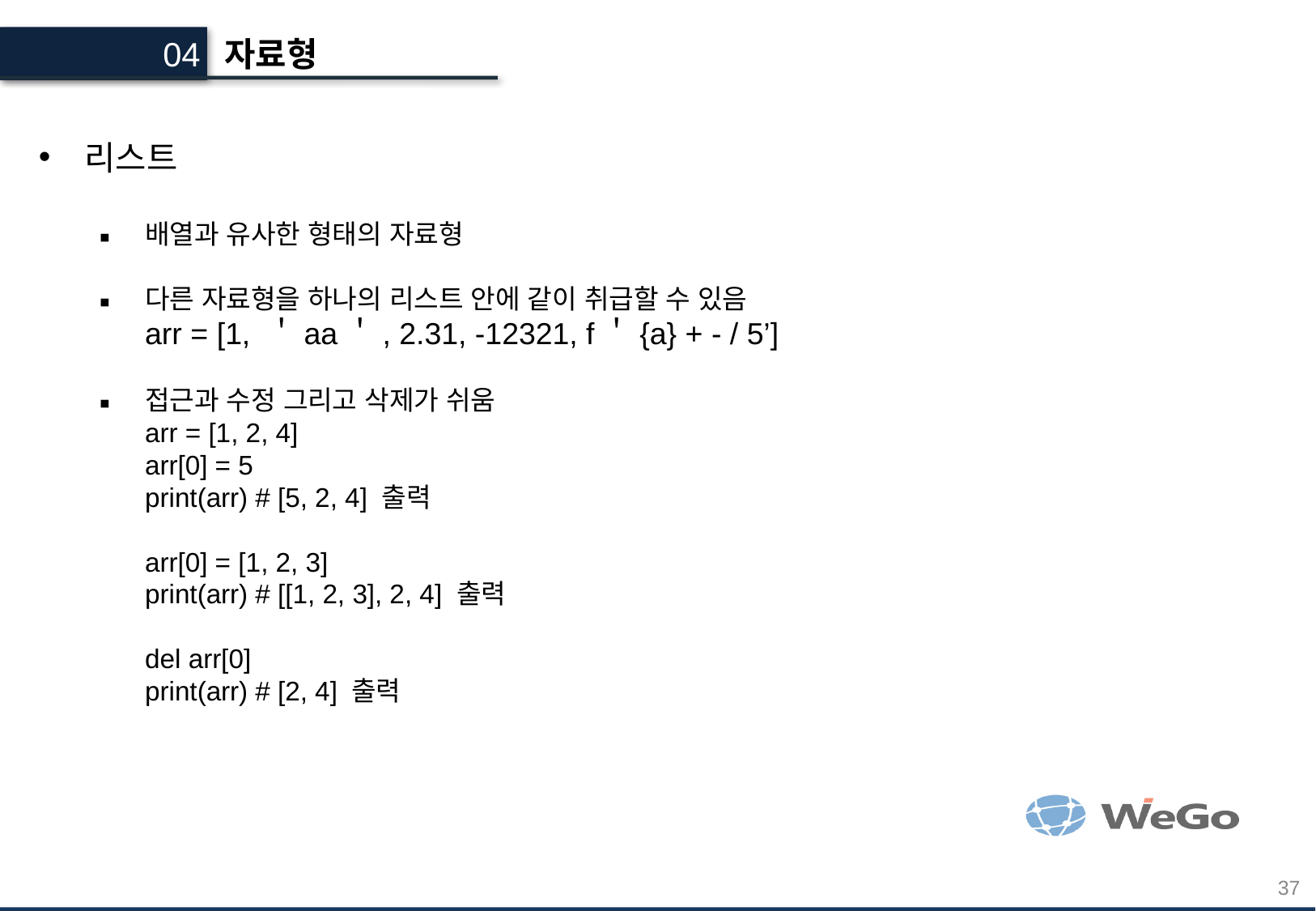

04
자료형
리스트

배열과 유사한 형태의 자료형

다른 자료형을 하나의 리스트 안에 같이 취급할 수 있음
arr = [1, ＇aa＇, 2.31, -12321, f＇{a} + - / 5’]

접근과 수정 그리고 삭제가 쉬움
arr = [1, 2, 4]
arr[0] = 5
print(arr) # [5, 2, 4] 출력
arr[0] = [1, 2, 3]
print(arr) # [[1, 2, 3], 2, 4] 출력
del arr[0]
print(arr) # [2, 4] 출력

37